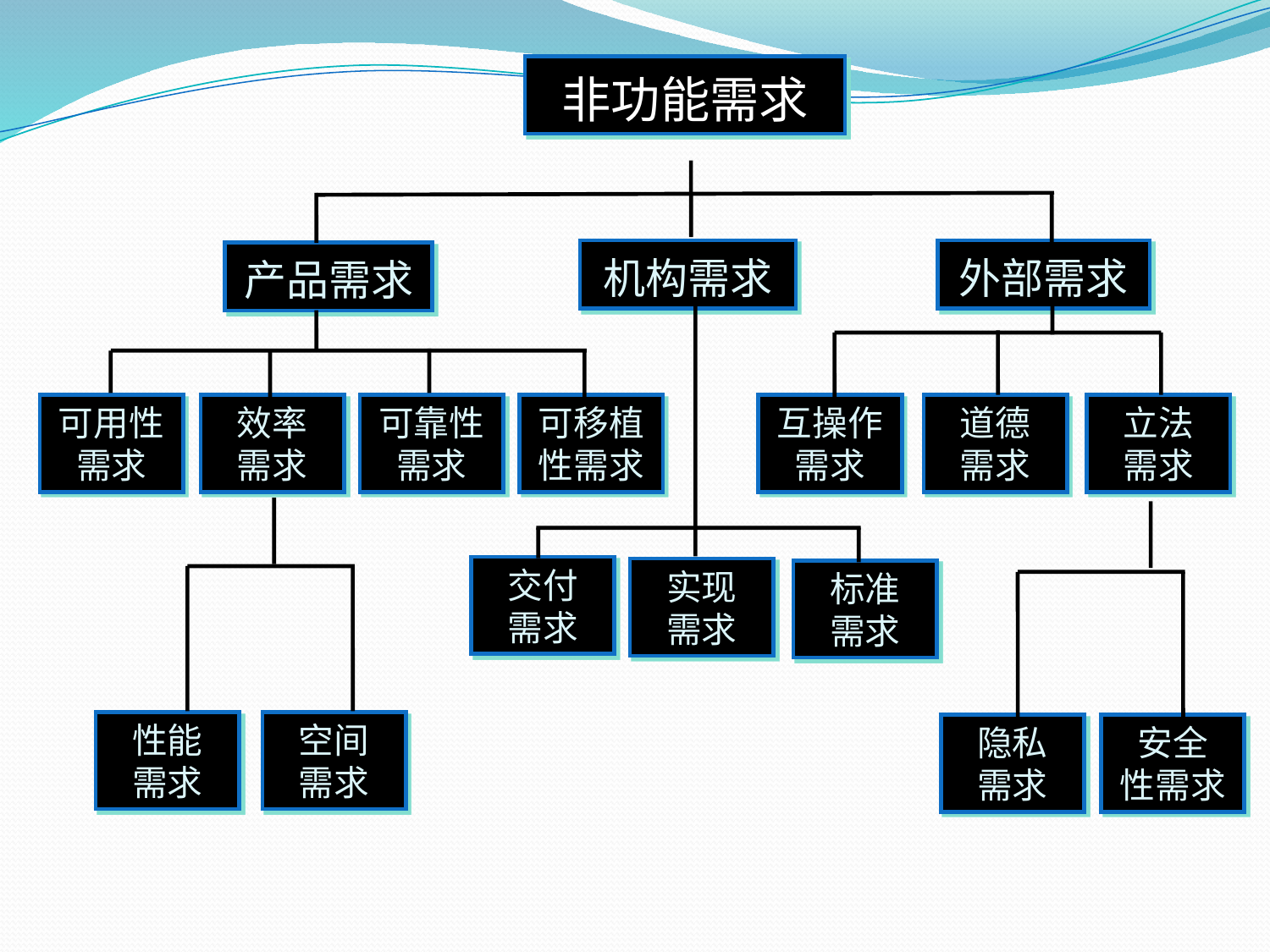

非功能需求

机构需求
外部需求
产品需求

交付
需求
实现
需求
标准
需求

互操作
需求
道德
需求
立法
需求

可用性
需求
效率
需求
可靠性
需求
可移植
性需求

性能
需求
空间
需求

隐私
需求
安全
性需求